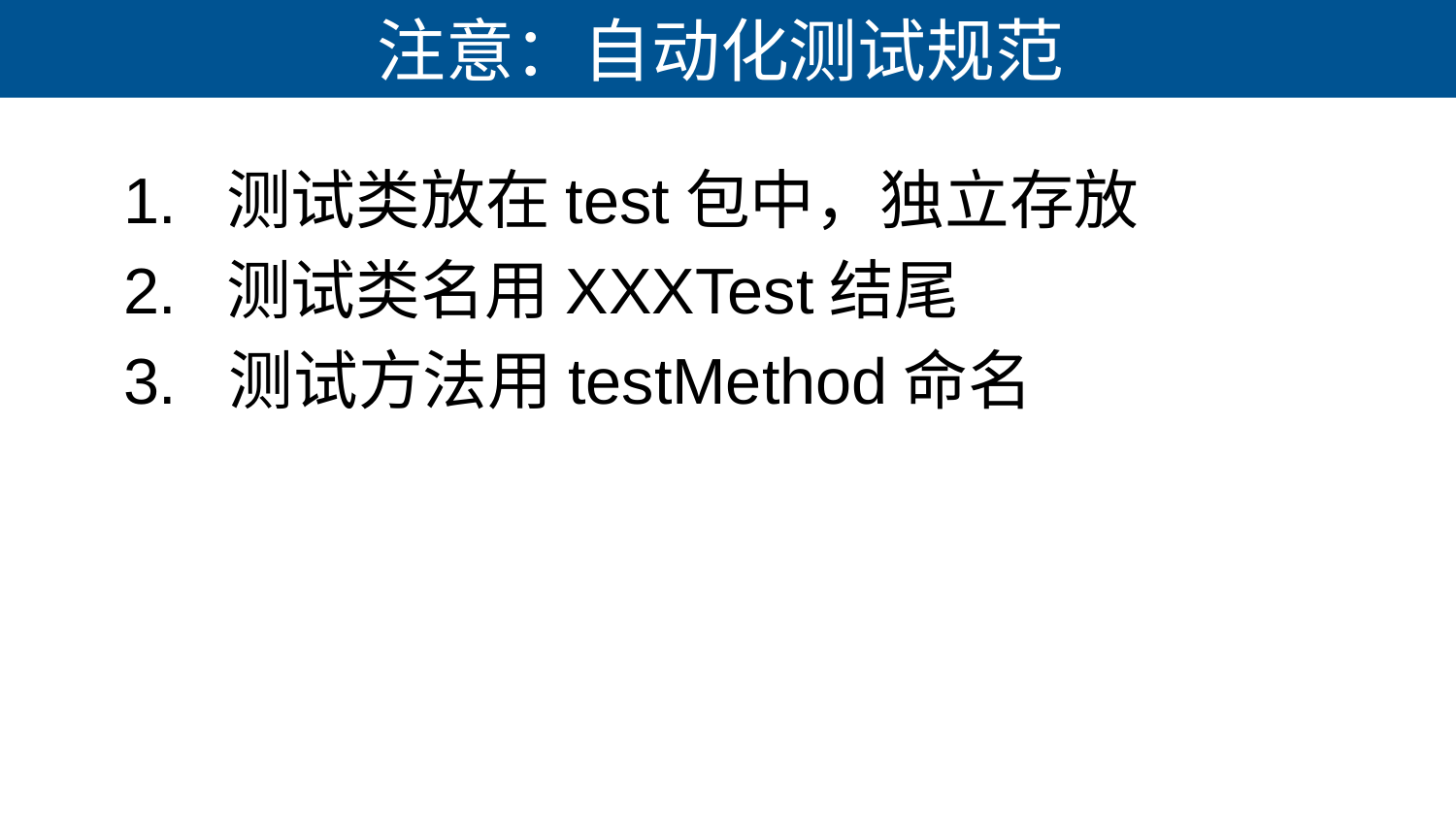

# 注意：自动化测试规范
 测试类放在test包中，独立存放
 测试类名用XXXTest结尾
3.  测试方法用testMethod命名